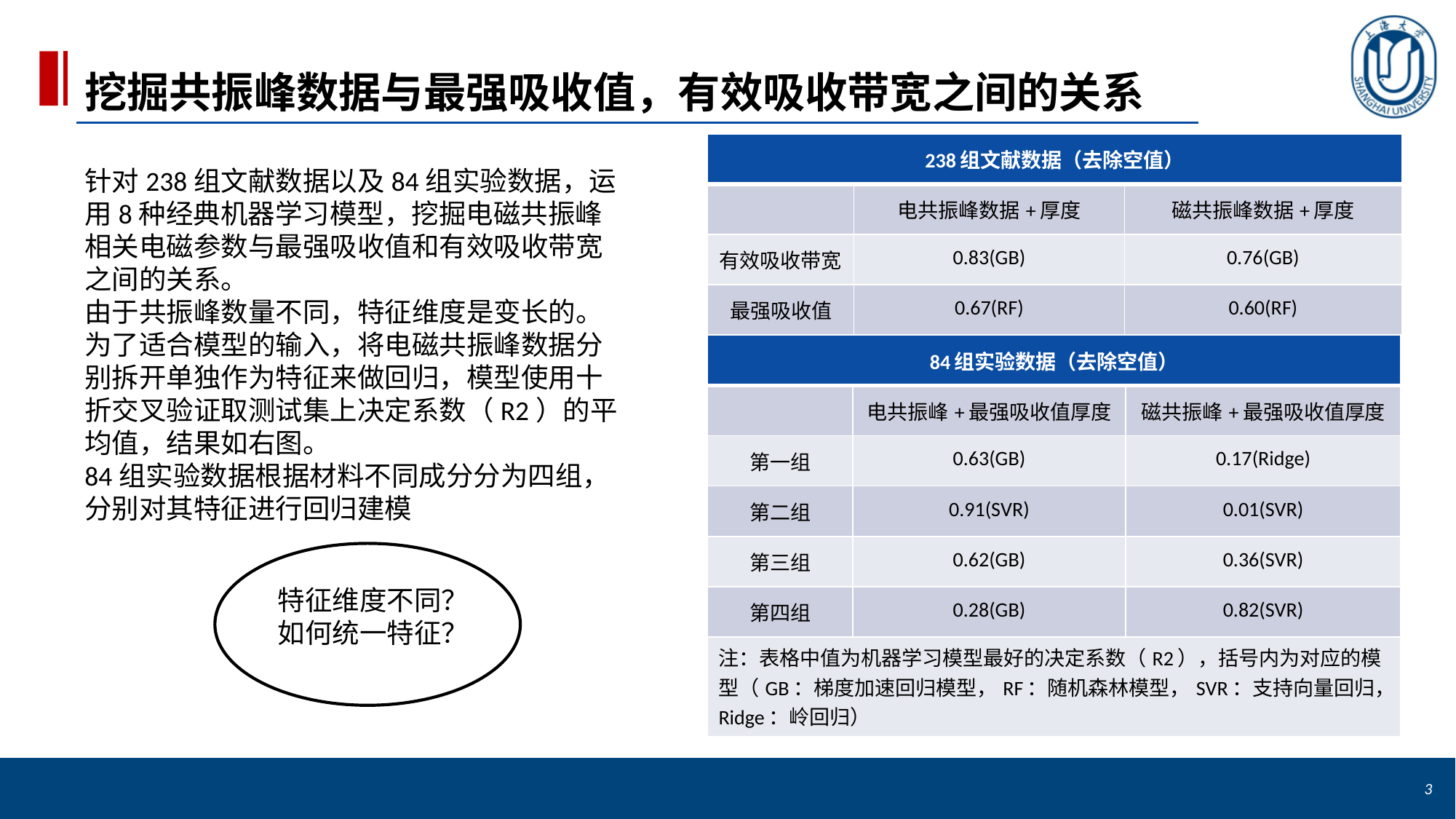

挖掘共振峰数据与最强吸收值，有效吸收带宽之间的关系
| 238组文献数据（去除空值） |  |  |
| --- | --- | --- |
|  | 电共振峰数据+厚度 | 磁共振峰数据+厚度 |
| 有效吸收带宽 | 0.83(GB) | 0.76(GB) |
| 最强吸收值 | 0.67(RF) | 0.60(RF) |
针对238组文献数据以及84组实验数据，运用8种经典机器学习模型，挖掘电磁共振峰相关电磁参数与最强吸收值和有效吸收带宽之间的关系。
由于共振峰数量不同，特征维度是变长的。为了适合模型的输入，将电磁共振峰数据分别拆开单独作为特征来做回归，模型使用十折交叉验证取测试集上决定系数（R2）的平均值，结果如右图。
84组实验数据根据材料不同成分分为四组，分别对其特征进行回归建模
| 84组实验数据（去除空值） |  |  |
| --- | --- | --- |
|  | 电共振峰+最强吸收值厚度 | 磁共振峰+最强吸收值厚度 |
| 第一组 | 0.63(GB) | 0.17(Ridge) |
| 第二组 | 0.91(SVR) | 0.01(SVR) |
| 第三组 | 0.62(GB) | 0.36(SVR) |
| 第四组 | 0.28(GB) | 0.82(SVR) |
| 注：表格中值为机器学习模型最好的决定系数（R2），括号内为对应的模型（GB：梯度加速回归模型，RF：随机森林模型，SVR：支持向量回归，Ridge：岭回归） |  |  |

特征维度不同？
如何统一特征？
3